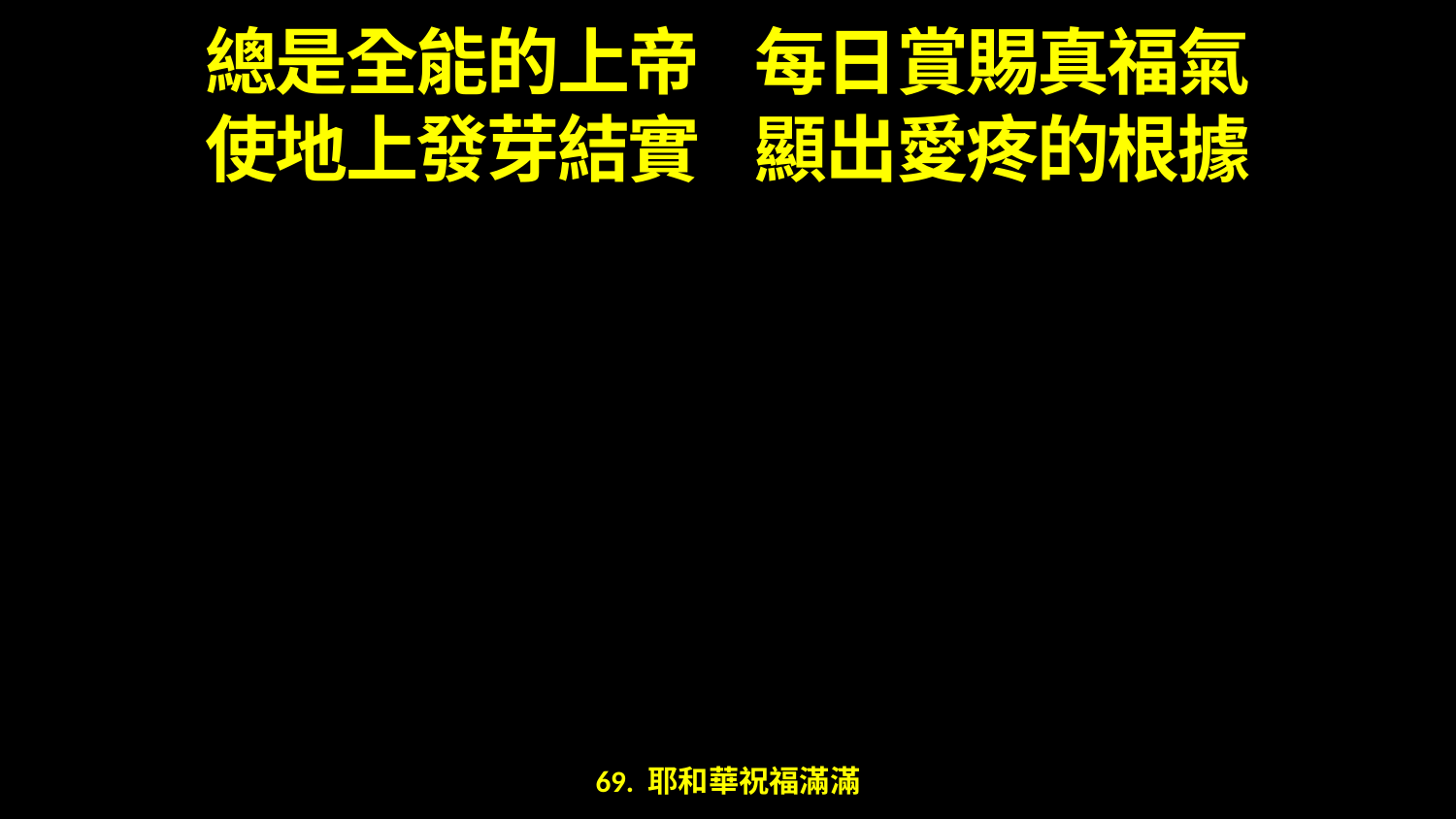

總是全能的上帝    每日賞賜真福氣
使地上發芽結實    顯出愛疼的根據
69. 耶和華祝福滿滿